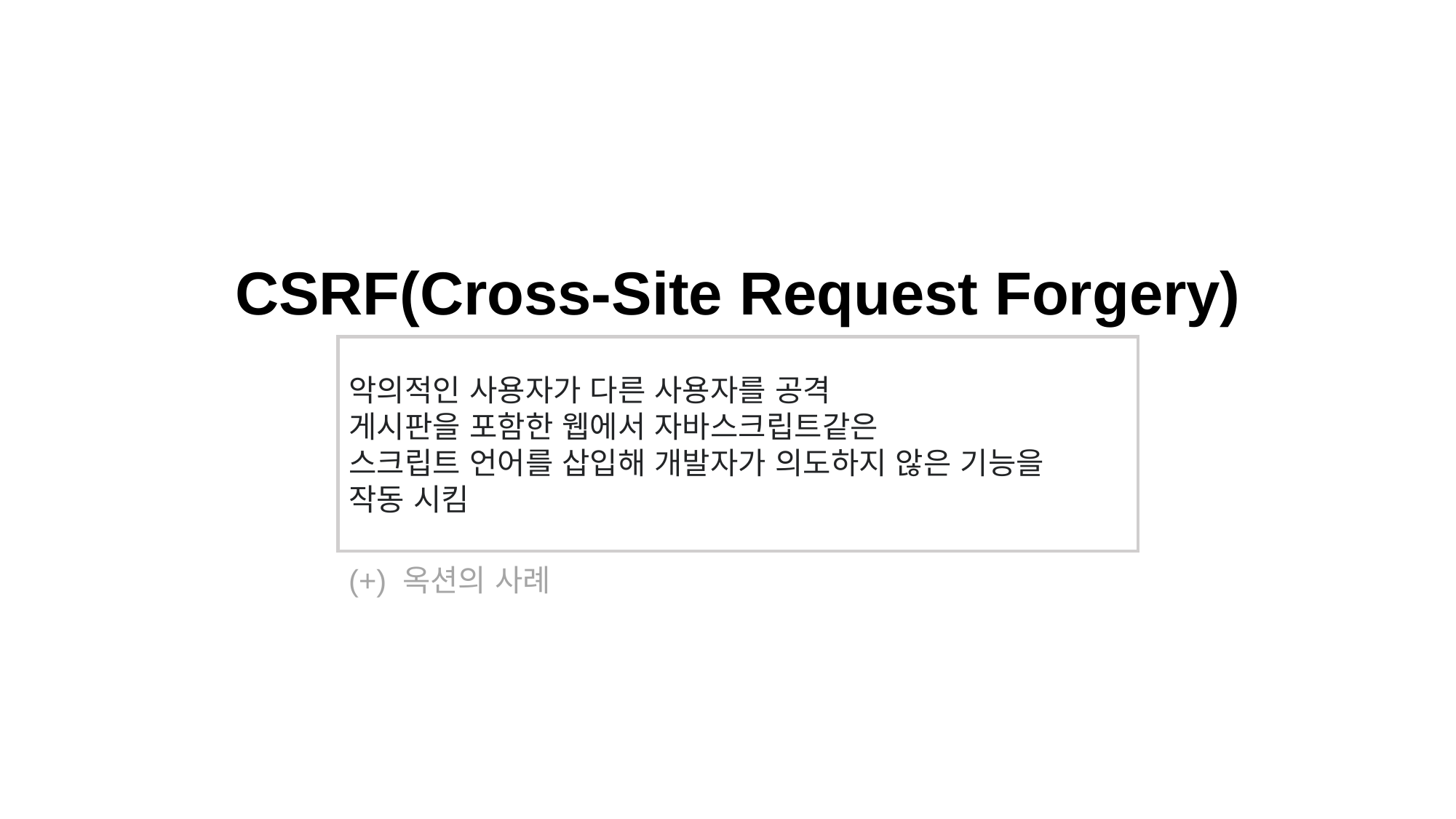

# CSRF(Cross-Site Request Forgery)
악의적인 사용자가 다른 사용자를 공격
게시판을 포함한 웹에서 자바스크립트같은
스크립트 언어를 삽입해 개발자가 의도하지 않은 기능을
작동 시킴
(+) 옥션의 사례